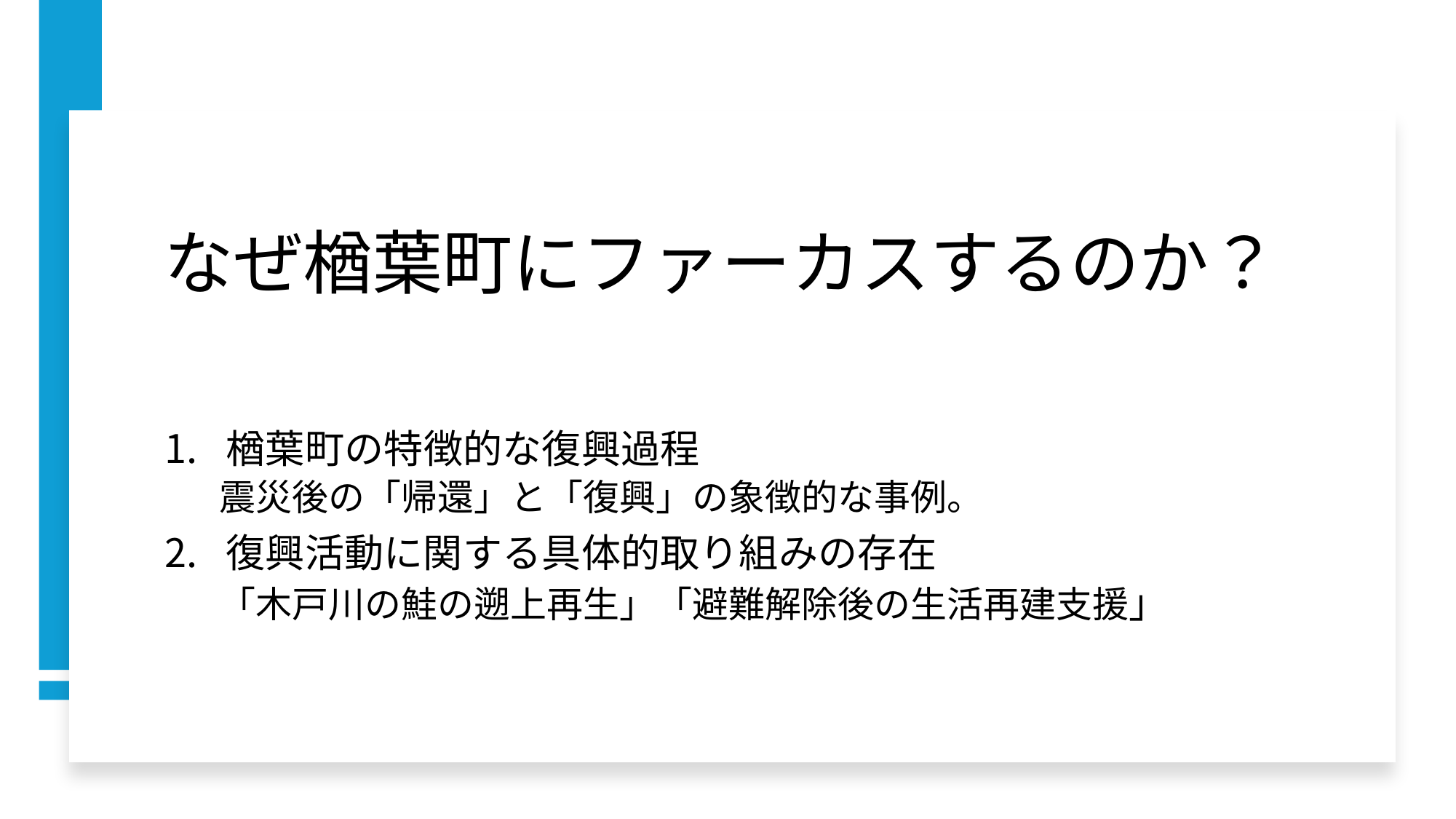

# なぜ楢葉町にファーカスするのか？

楢葉町の特徴的な復興過程
震災後の「帰還」と「復興」の象徴的な事例。
復興活動に関する具体的取り組みの存在
「木戸川の鮭の遡上再生」「避難解除後の生活再建支援」